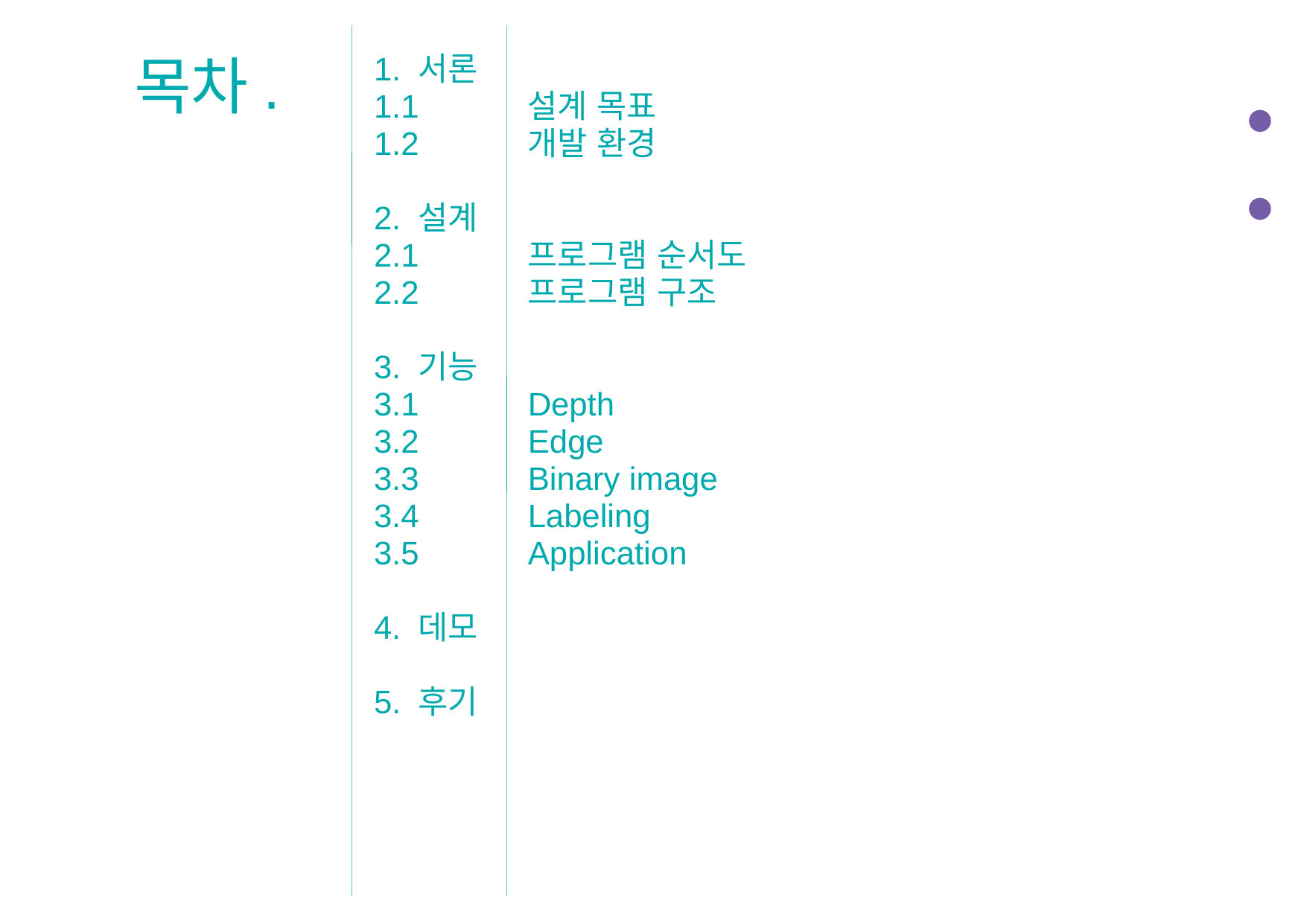

목차.
1. 서론
1.1
1.2

2. 설계
2.1
2.2

3. 기능
3.1
3.2
3.3
3.4
3.5

4. 데모

5. 후기

설계 목표
개발 환경

프로그램 순서도
프로그램 구조

Depth
Edge
Binary image
Labeling
Application